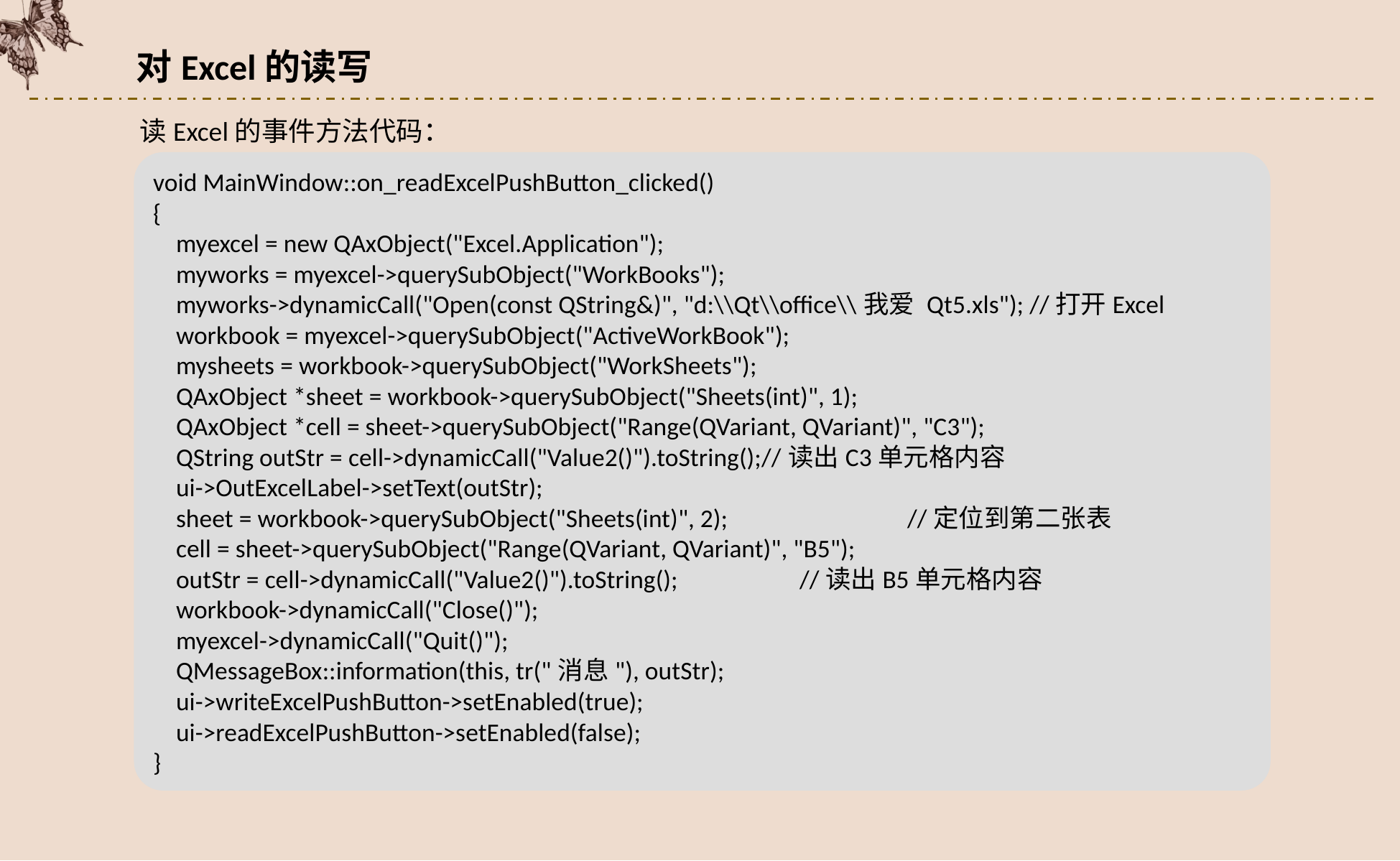

对Excel的读写
读Excel的事件方法代码：
void MainWindow::on_readExcelPushButton_clicked()
{
    myexcel = new QAxObject("Excel.Application");
    myworks = myexcel->querySubObject("WorkBooks");
    myworks->dynamicCall("Open(const QString&)", "d:\\Qt\\office\\我爱 Qt5.xls"); //打开Excel
    workbook = myexcel->querySubObject("ActiveWorkBook");
    mysheets = workbook->querySubObject("WorkSheets");
    QAxObject *sheet = workbook->querySubObject("Sheets(int)", 1);
    QAxObject *cell = sheet->querySubObject("Range(QVariant, QVariant)", "C3");
    QString outStr = cell->dynamicCall("Value2()").toString();//读出C3单元格内容
    ui->OutExcelLabel->setText(outStr);
    sheet = workbook->querySubObject("Sheets(int)", 2);		//定位到第二张表
    cell = sheet->querySubObject("Range(QVariant, QVariant)", "B5");
    outStr = cell->dynamicCall("Value2()").toString();		//读出B5单元格内容
    workbook->dynamicCall("Close()");
    myexcel->dynamicCall("Quit()");
    QMessageBox::information(this, tr("消息"), outStr);
    ui->writeExcelPushButton->setEnabled(true);
    ui->readExcelPushButton->setEnabled(false);
}